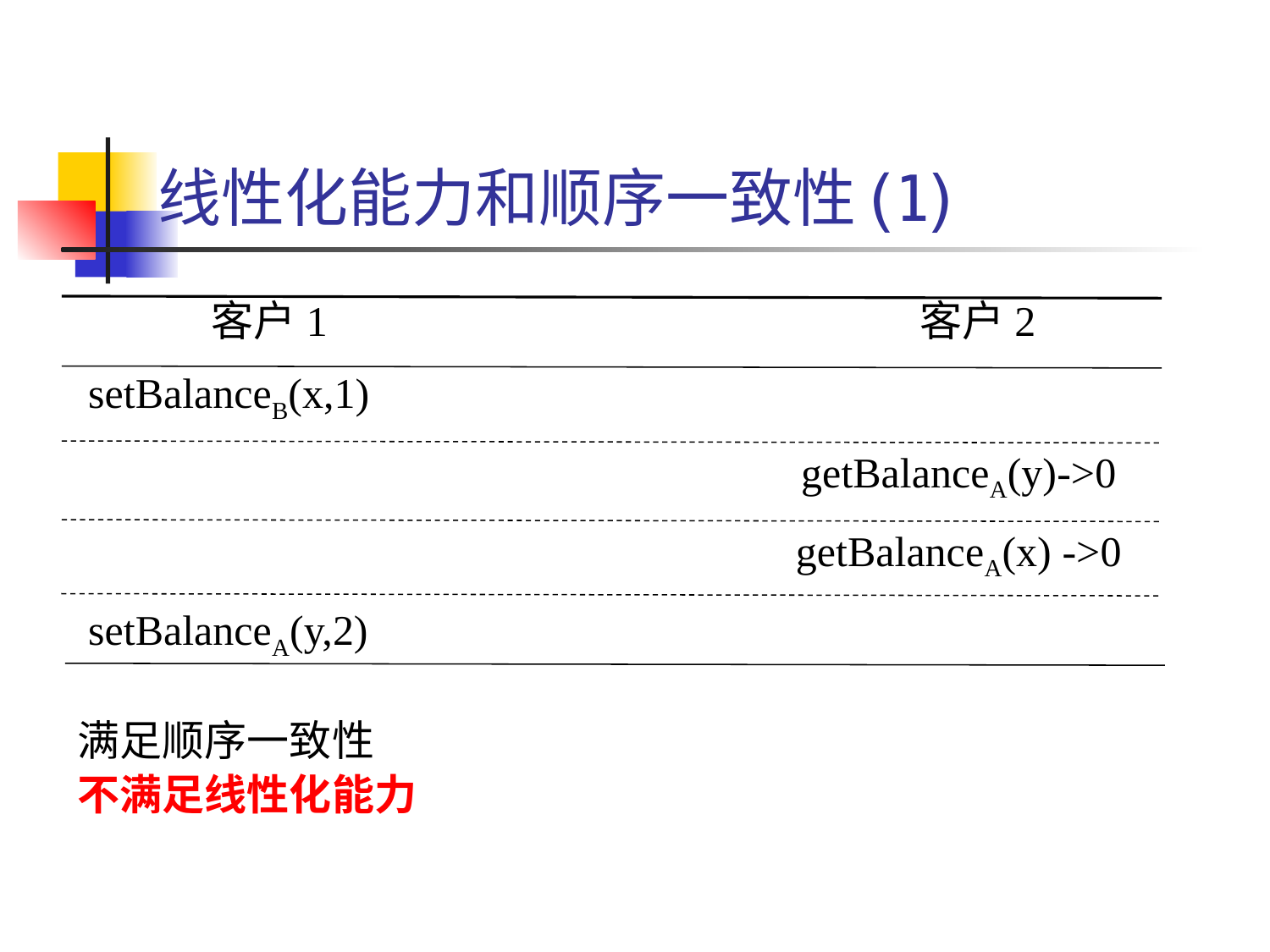

# 线性化能力和顺序一致性(1)
             客户1                                                       客户2
 setBalanceB(x,1)
                                                                getBalanceA(y)->0
                                                                getBalanceA(x) ->0
 setBalanceA(y,2)
满足顺序一致性
不满足线性化能力